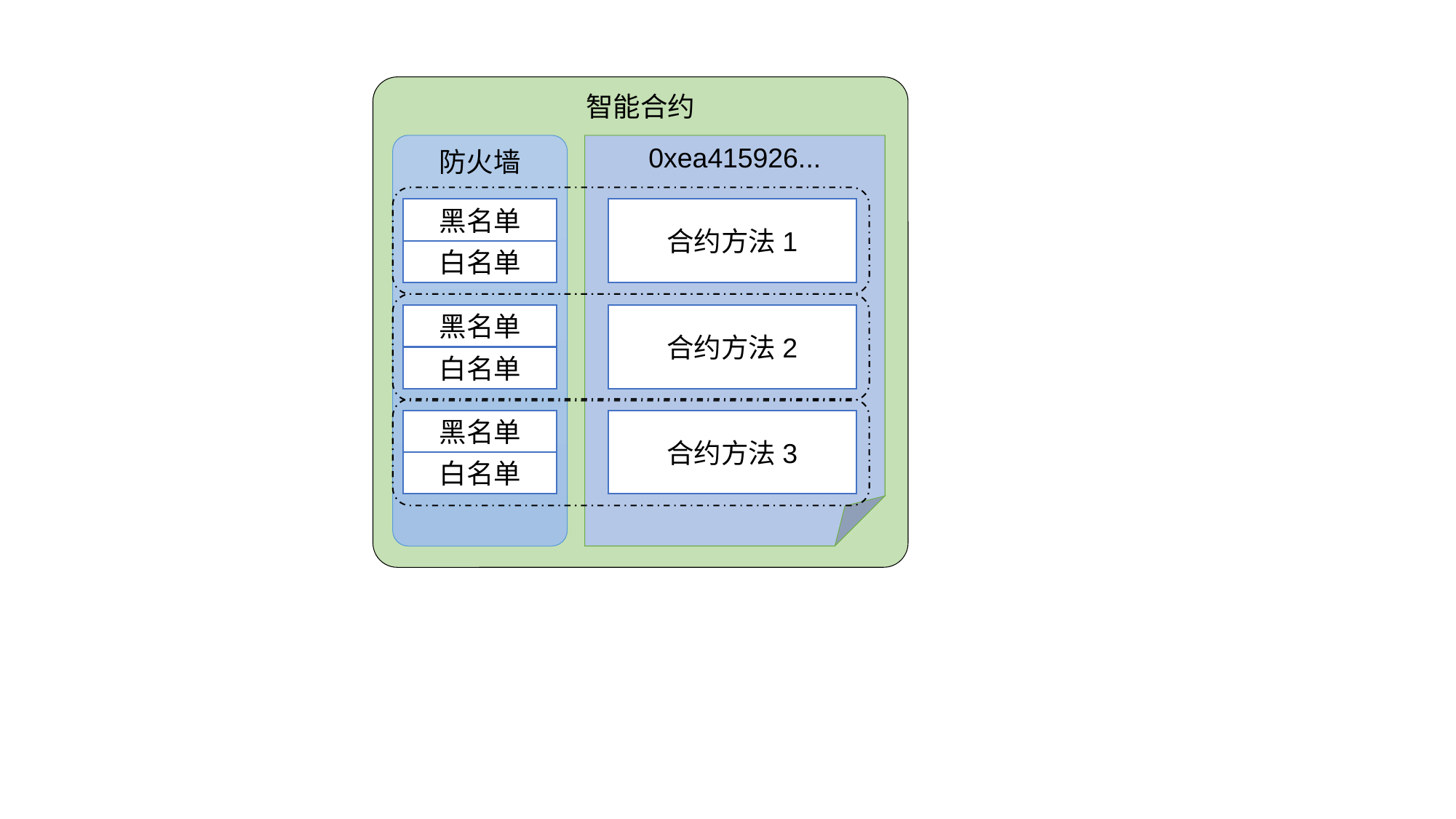

智能合约
防火墙
黑名单
白名单
黑名单
白名单
黑名单
白名单
0xea415926...

合约方法1

合约方法2

合约方法3